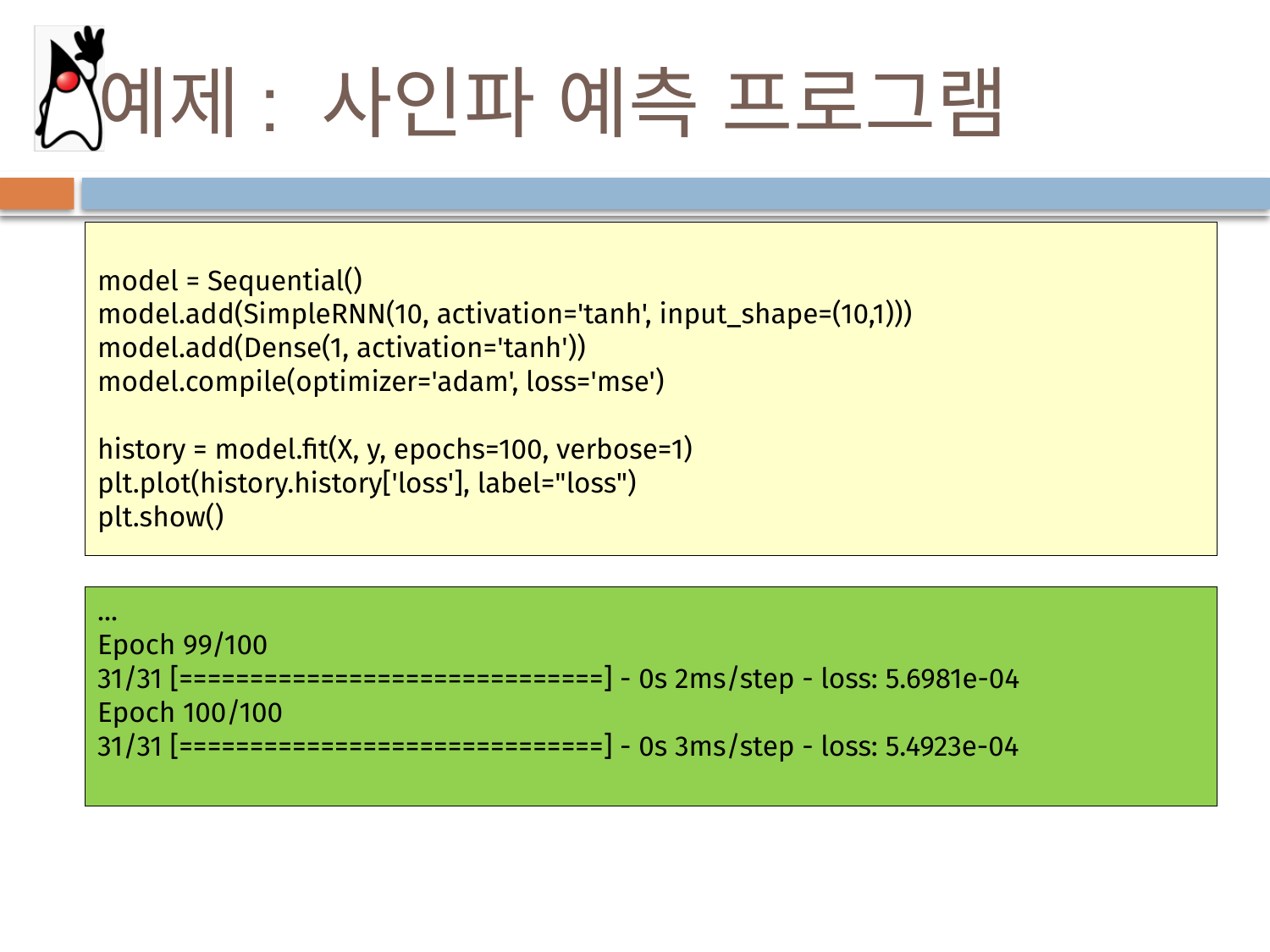

# 예제: 사인파 예측 프로그램

model = Sequential()
model.add(SimpleRNN(10, activation='tanh', input_shape=(10,1)))
model.add(Dense(1, activation='tanh'))
model.compile(optimizer='adam', loss='mse')

history = model.fit(X, y, epochs=100, verbose=1)
plt.plot(history.history['loss'], label="loss")
plt.show()
...
Epoch 99/100
31/31 [==============================] - 0s 2ms/step - loss: 5.6981e-04
Epoch 100/100
31/31 [==============================] - 0s 3ms/step - loss: 5.4923e-04